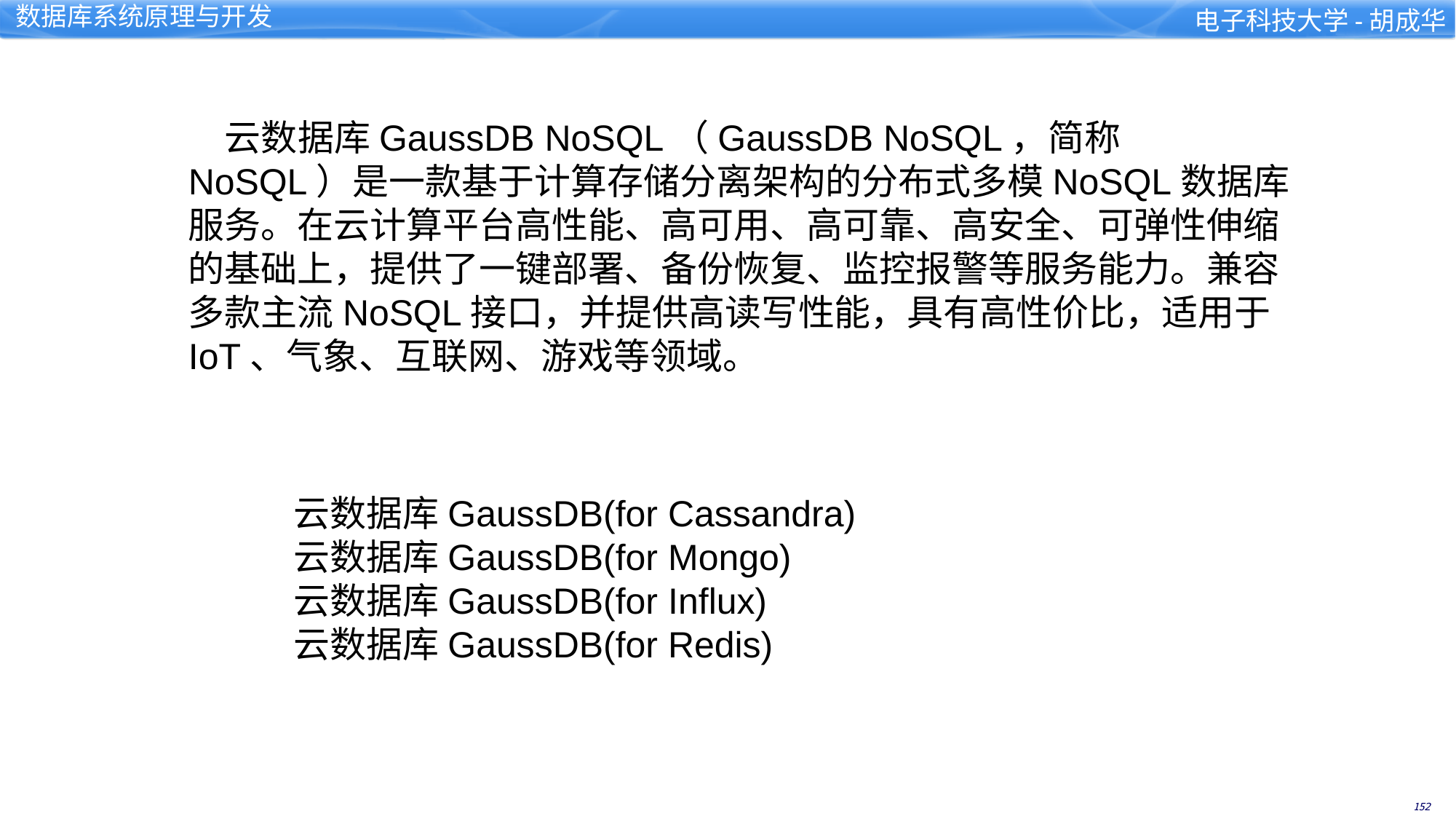

云数据库GaussDB NoSQL（GaussDB NoSQL，简称NoSQL）是一款基于计算存储分离架构的分布式多模NoSQL数据库服务。在云计算平台高性能、高可用、高可靠、高安全、可弹性伸缩的基础上，提供了一键部署、备份恢复、监控报警等服务能力。兼容多款主流NoSQL接口，并提供高读写性能，具有高性价比，适用于IoT、气象、互联网、游戏等领域。
云数据库GaussDB(for Cassandra)
云数据库GaussDB(for Mongo)
云数据库GaussDB(for Influx)
云数据库GaussDB(for Redis)